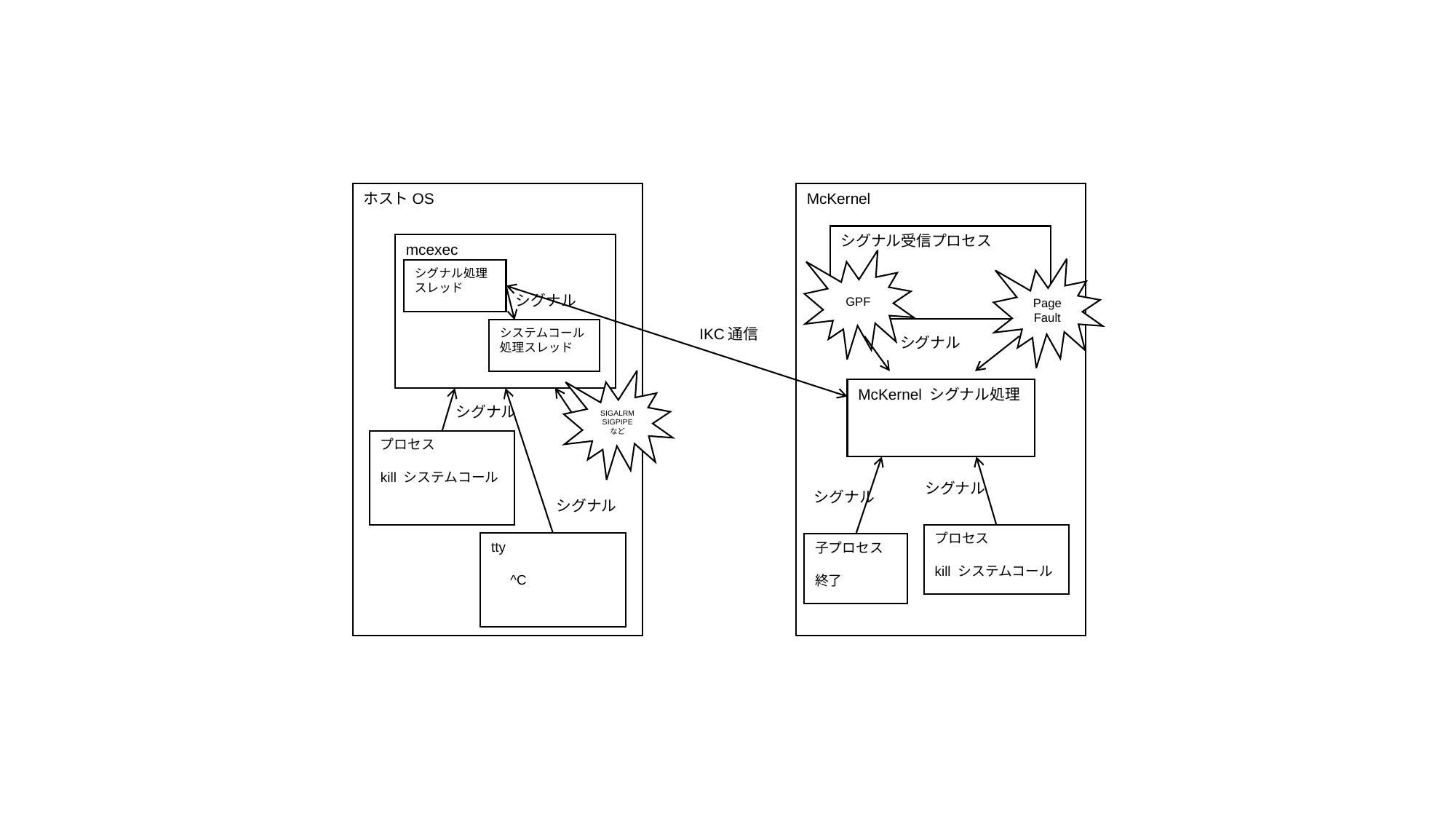

ホストOS
McKernel
シグナル受信プロセス
mcexec
GPF
Page
Fault
シグナル処理
スレッド
シグナル
IKC通信
システムコール処理スレッド
シグナル
SIGALRM
SIGPIPE
など
McKernel シグナル処理
シグナル
プロセス

kill システムコール
シグナル
シグナル
シグナル
プロセス

kill システムコール
tty

     ^C
子プロセス

終了